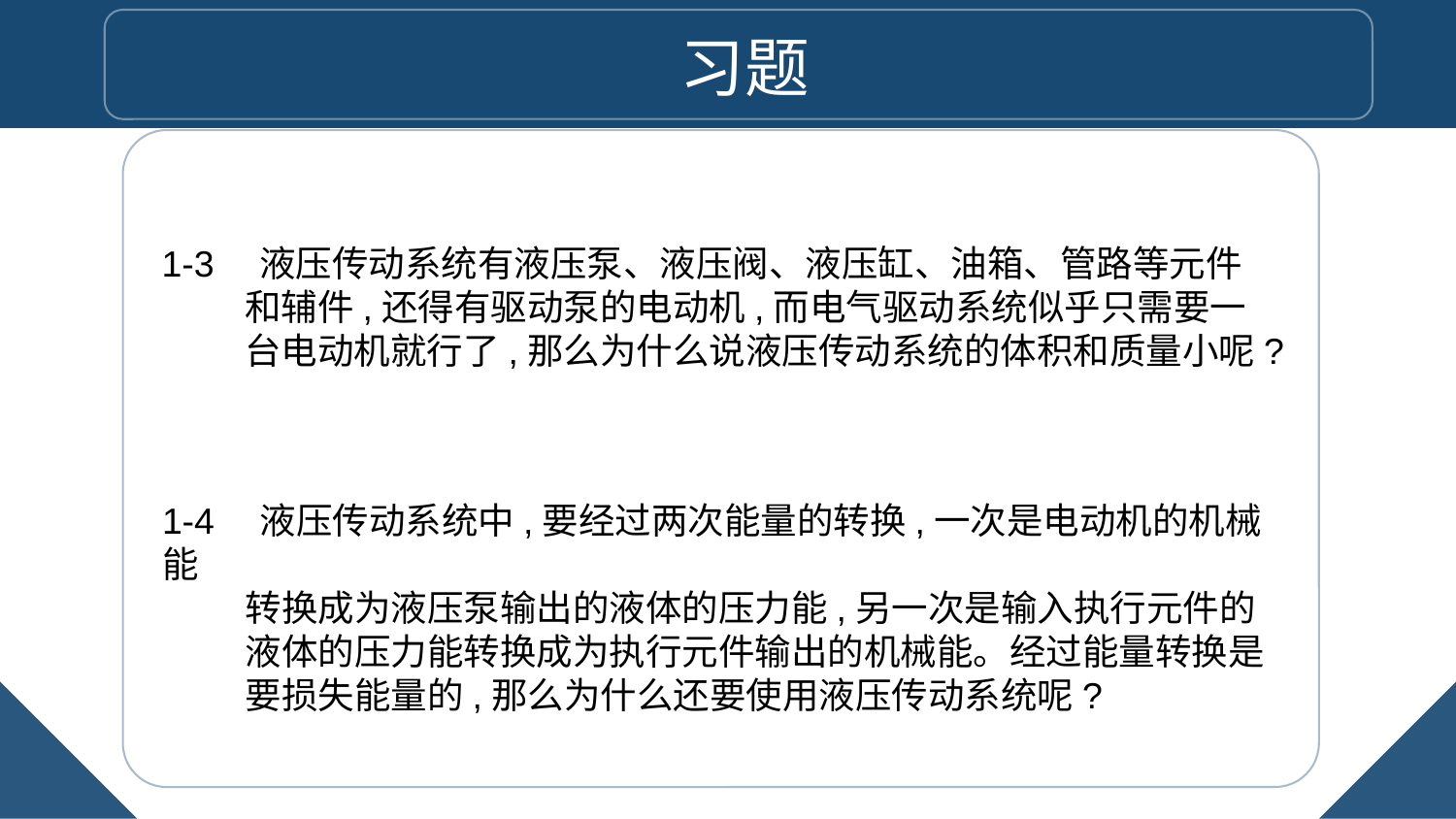

习题

1-3　液压传动系统有液压泵、液压阀、液压缸、油箱、管路等元件
         和辅件,还得有驱动泵的电动机,而电气驱动系统似乎只需要一
         台电动机就行了,那么为什么说液压传动系统的体积和质量小呢?
1-4　液压传动系统中,要经过两次能量的转换,一次是电动机的机械能
         转换成为液压泵输出的液体的压力能,另一次是输入执行元件的
         液体的压力能转换成为执行元件输出的机械能。经过能量转换是
         要损失能量的,那么为什么还要使用液压传动系统呢?